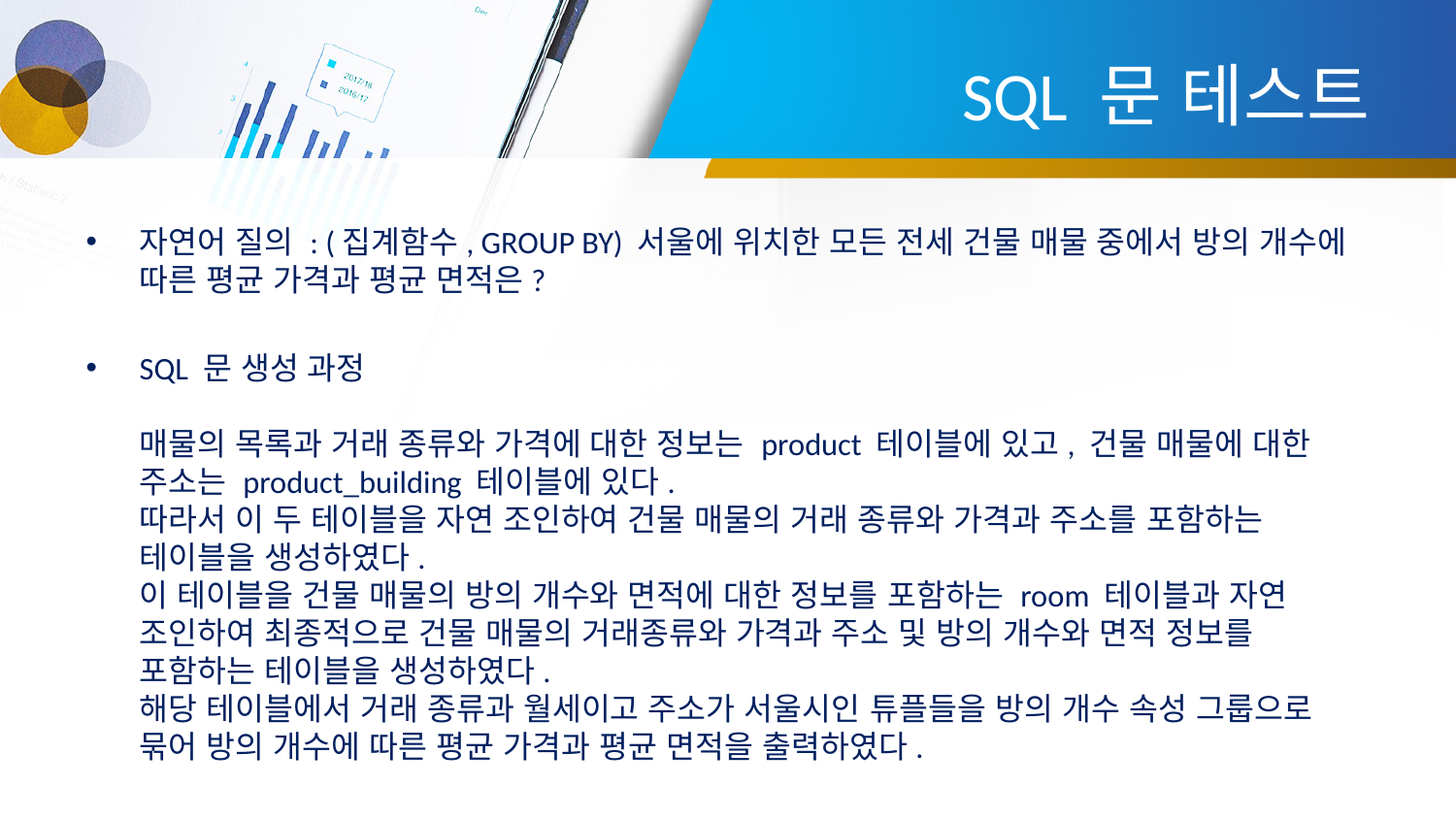

# SQL 문 테스트
자연어 질의 : (집계함수, GROUP BY) 서울에 위치한 모든 전세 건물 매물 중에서 방의 개수에 따른 평균 가격과 평균 면적은?

SQL 문 생성 과정
매물의 목록과 거래 종류와 가격에 대한 정보는 product 테이블에 있고, 건물 매물에 대한 주소는 product_building 테이블에 있다.
따라서 이 두 테이블을 자연 조인하여 건물 매물의 거래 종류와 가격과 주소를 포함하는 테이블을 생성하였다.
이 테이블을 건물 매물의 방의 개수와 면적에 대한 정보를 포함하는 room 테이블과 자연 조인하여 최종적으로 건물 매물의 거래종류와 가격과 주소 및 방의 개수와 면적 정보를 포함하는 테이블을 생성하였다.
해당 테이블에서 거래 종류과 월세이고 주소가 서울시인 튜플들을 방의 개수 속성 그룹으로 묶어 방의 개수에 따른 평균 가격과 평균 면적을 출력하였다.